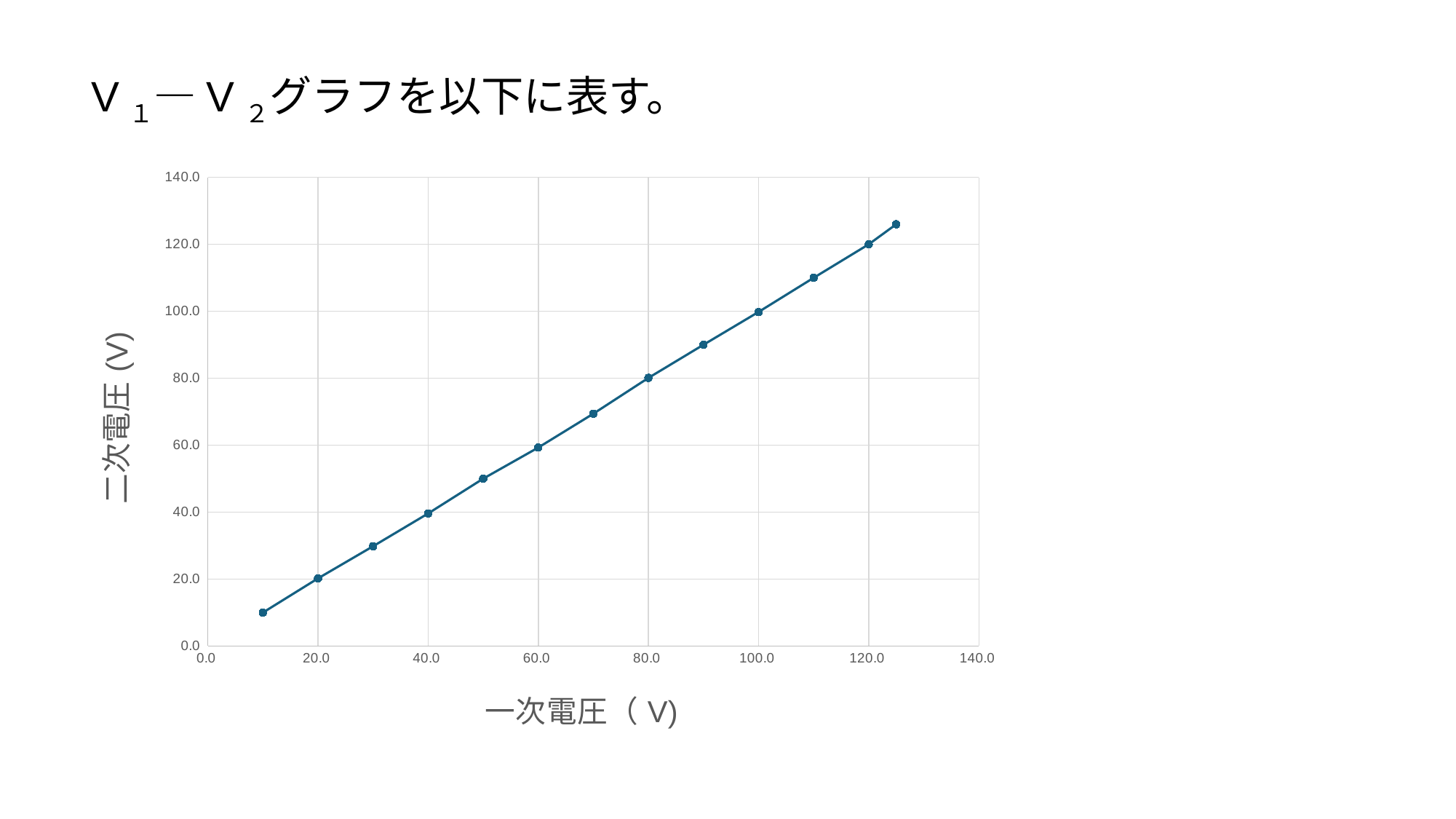

V１―V２グラフを以下に表す。

### Chart

| Category |  |
|---|---|